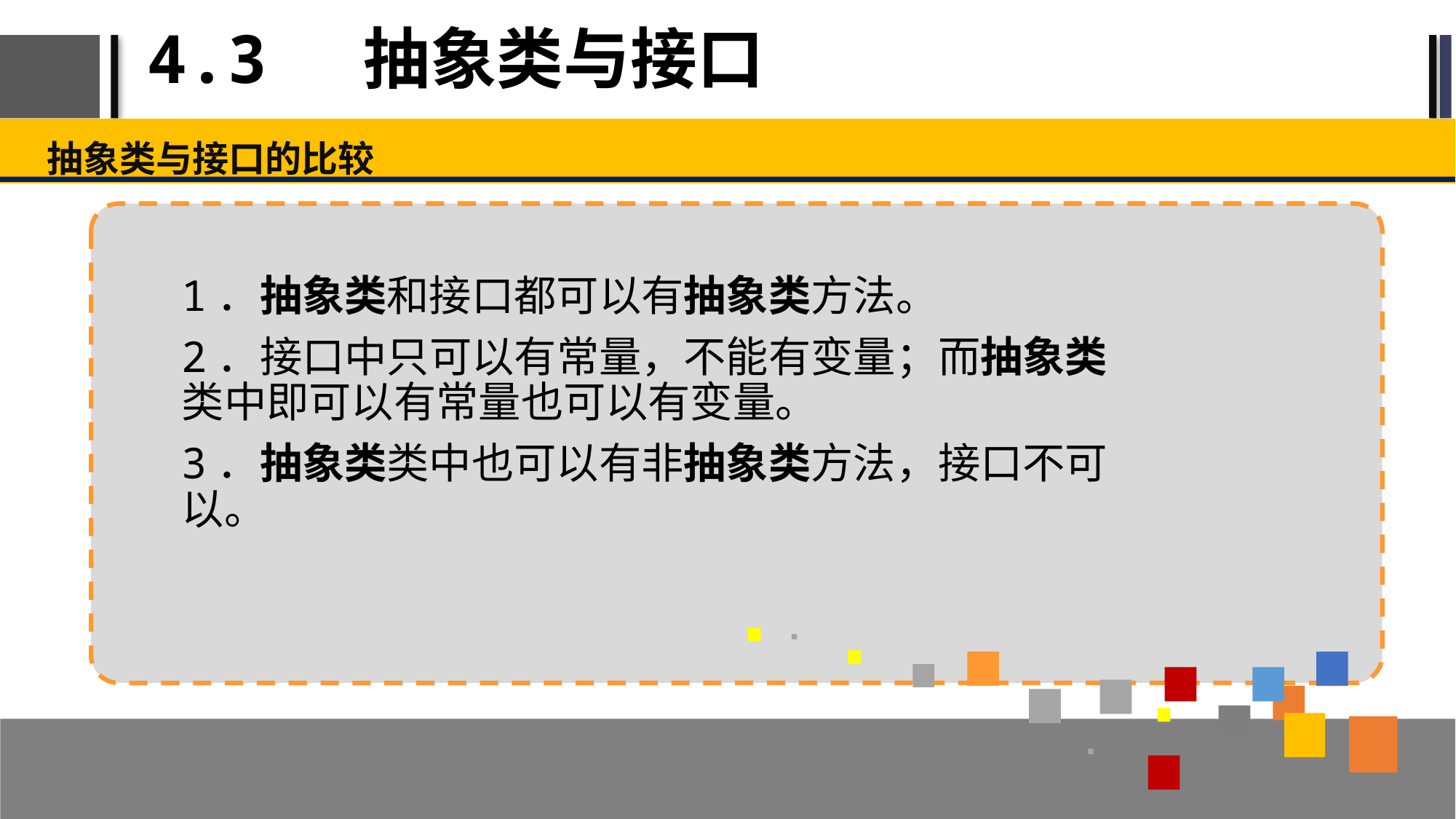

# 4.3  抽象类与接口

抽象类与接口的比较

1．抽象类和接口都可以有抽象类方法。
2．接口中只可以有常量，不能有变量；而抽象类类中即可以有常量也可以有变量。
3．抽象类类中也可以有非抽象类方法，接口不可以。